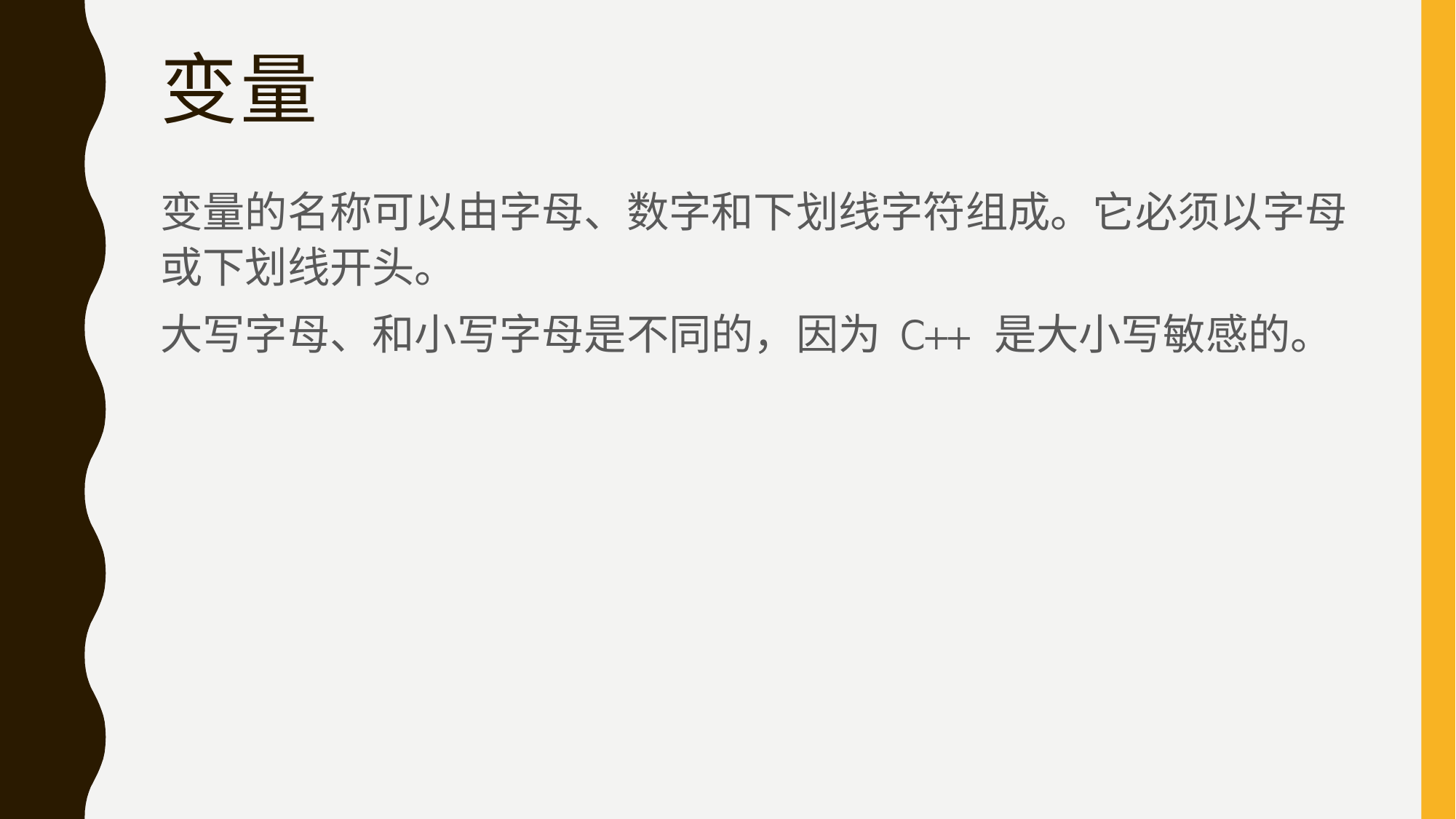

# 变量
变量的名称可以由字母、数字和下划线字符组成。它必须以字母或下划线开头。
大写字母、和小写字母是不同的，因为 C++ 是大小写敏感的。